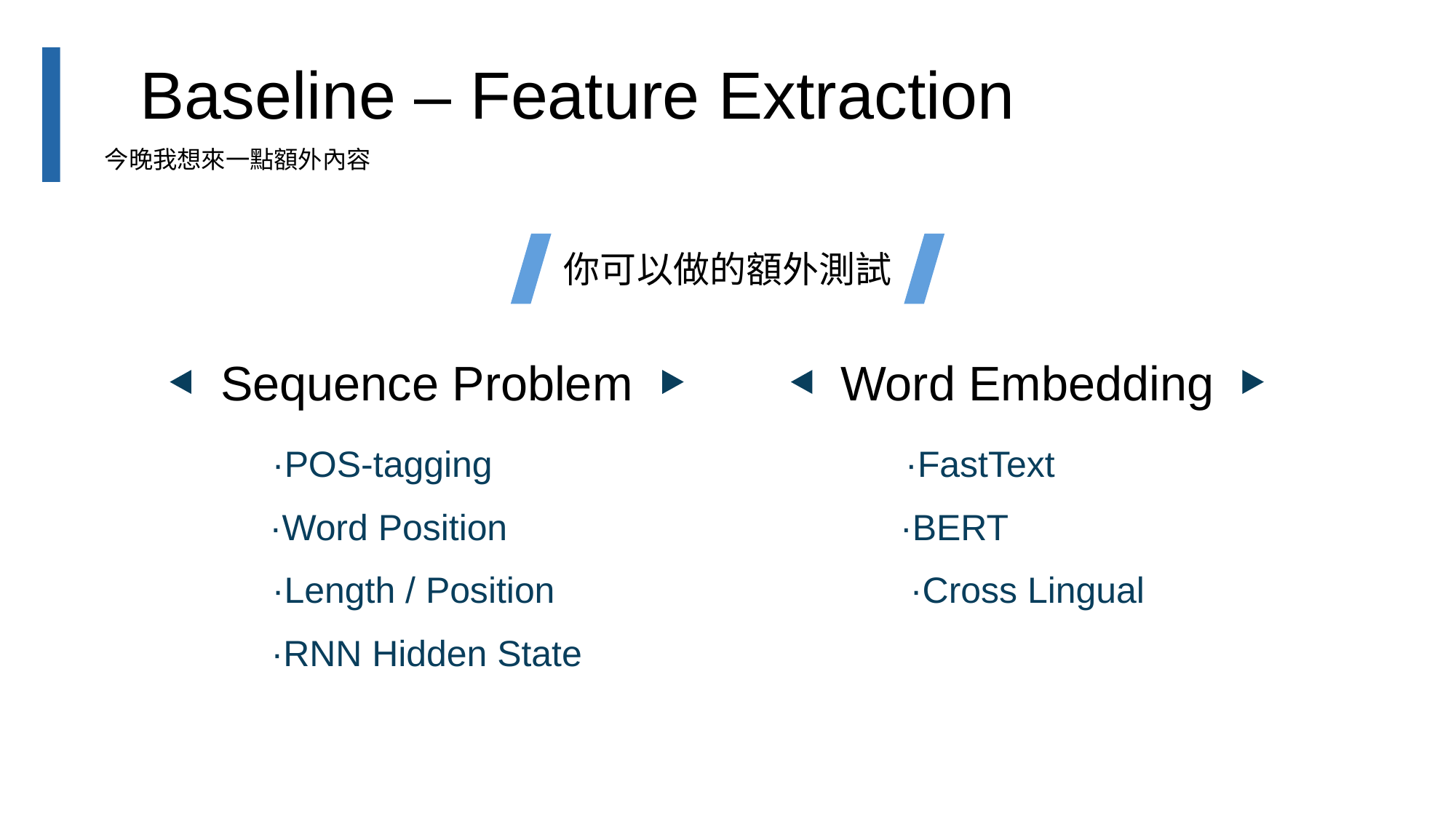

Baseline – Feature Extraction
今晚我想來一點額外內容

你可以做的額外測試
Sequence Problem

Word Embedding

·FastText
·POS-tagging
·BERT
·Word Position
·Length / Position
·Cross Lingual
·RNN Hidden State